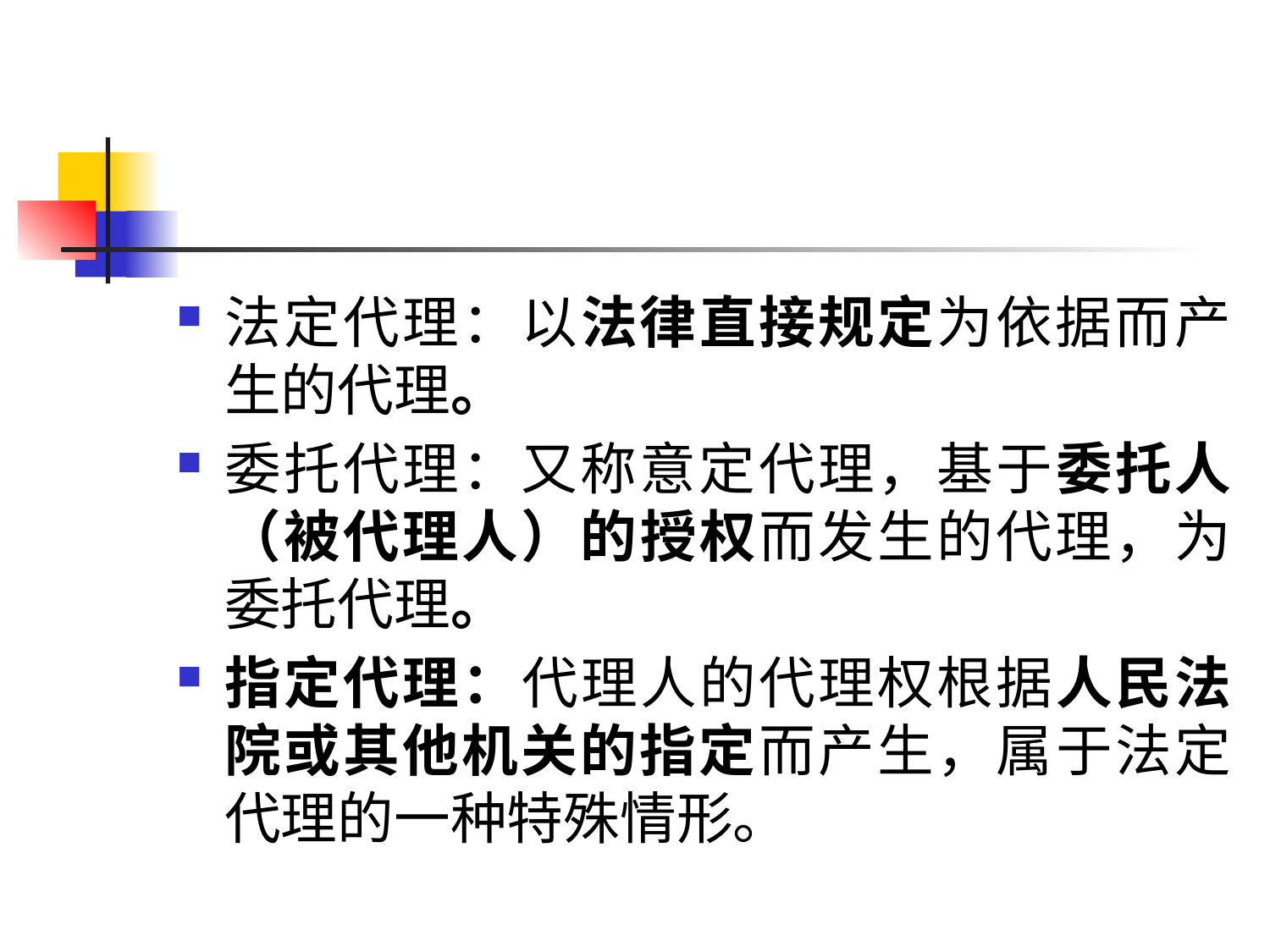

#
法定代理：以法律直接规定为依据而产生的代理。
委托代理：又称意定代理，基于委托人（被代理人）的授权而发生的代理，为委托代理。
指定代理：代理人的代理权根据人民法院或其他机关的指定而产生，属于法定代理的一种特殊情形。